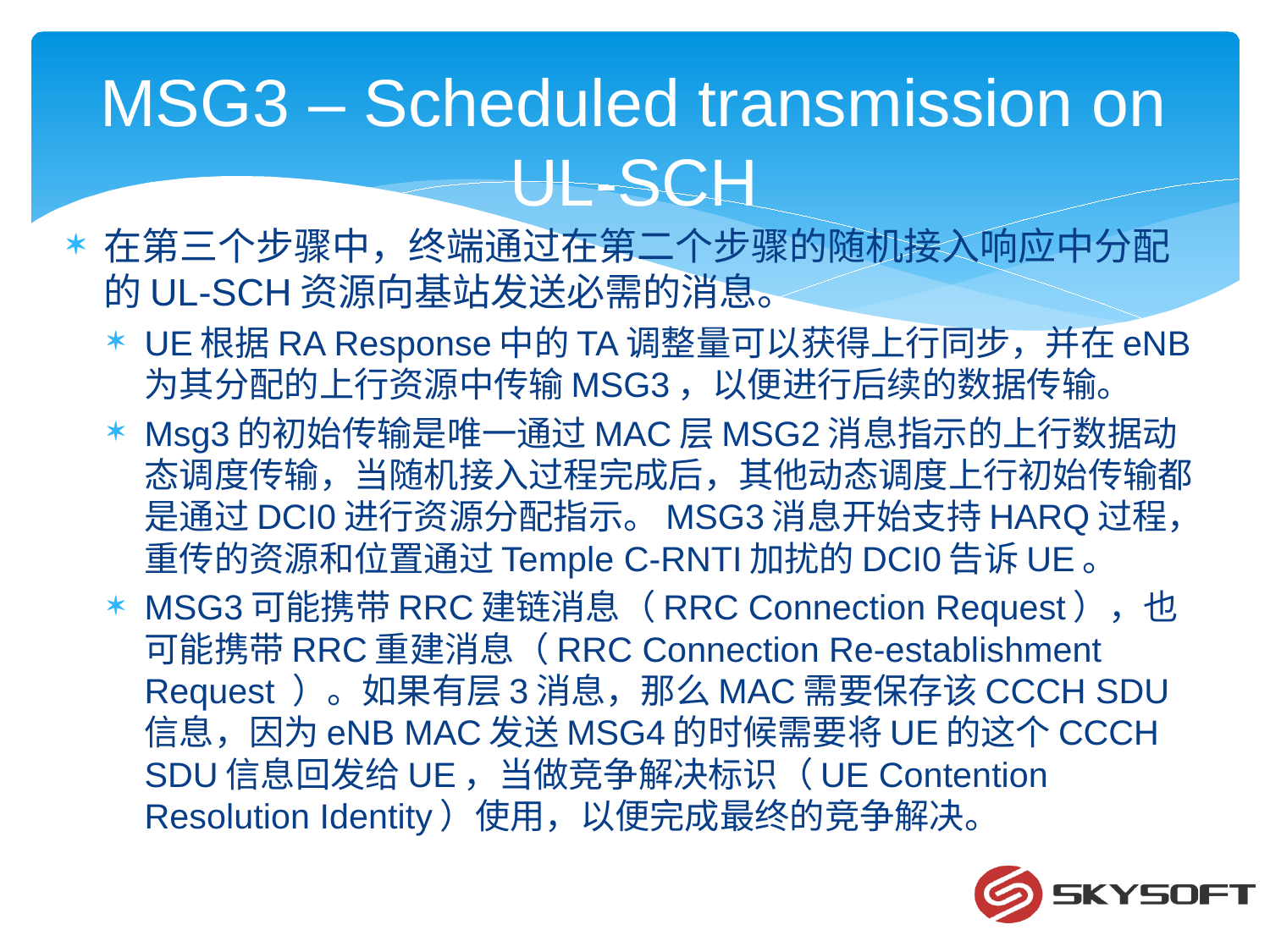

# MSG3 – Scheduled transmission on UL-SCH
在第三个步骤中，终端通过在第二个步骤的随机接入响应中分配的UL-SCH资源向基站发送必需的消息。
UE根据RA Response中的TA调整量可以获得上行同步，并在eNB为其分配的上行资源中传输MSG3，以便进行后续的数据传输。
Msg3的初始传输是唯一通过MAC层MSG2消息指示的上行数据动态调度传输，当随机接入过程完成后，其他动态调度上行初始传输都是通过DCI0进行资源分配指示。MSG3消息开始支持HARQ过程，重传的资源和位置通过Temple C-RNTI加扰的DCI0告诉UE。
MSG3可能携带RRC建链消息（RRC Connection Request），也可能携带RRC重建消息（RRC Connection Re-establishment Request ）。如果有层3消息，那么MAC需要保存该CCCH SDU信息，因为eNB MAC发送MSG4的时候需要将UE的这个CCCH SDU信息回发给UE，当做竞争解决标识（UE Contention Resolution Identity）使用，以便完成最终的竞争解决。